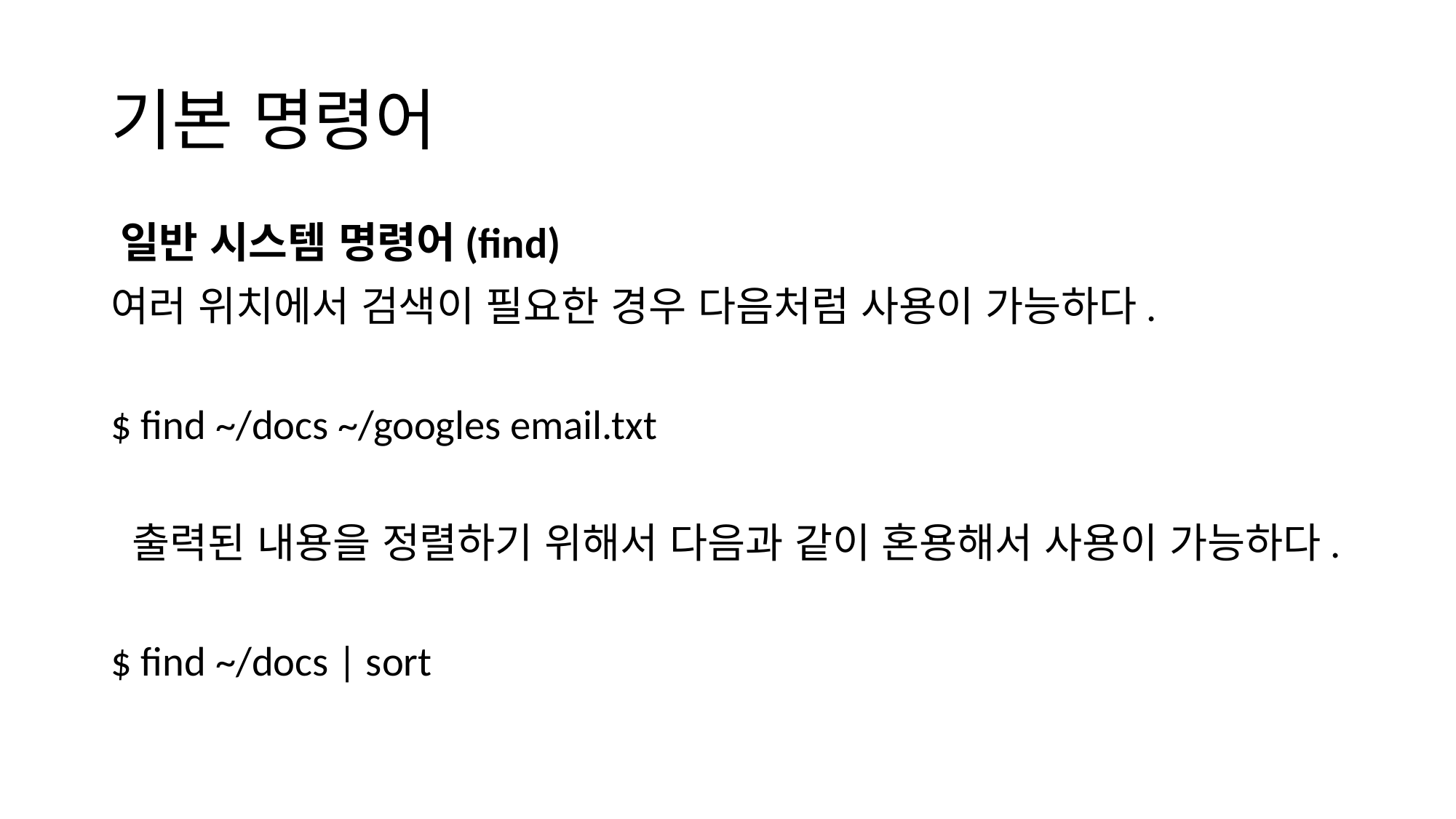

# 기본 명령어
일반 시스템 명령어(find)
여러 위치에서 검색이 필요한 경우 다음처럼 사용이 가능하다.

$ find ~/docs ~/googles email.txt

 출력된 내용을 정렬하기 위해서 다음과 같이 혼용해서 사용이 가능하다.

$ find ~/docs | sort